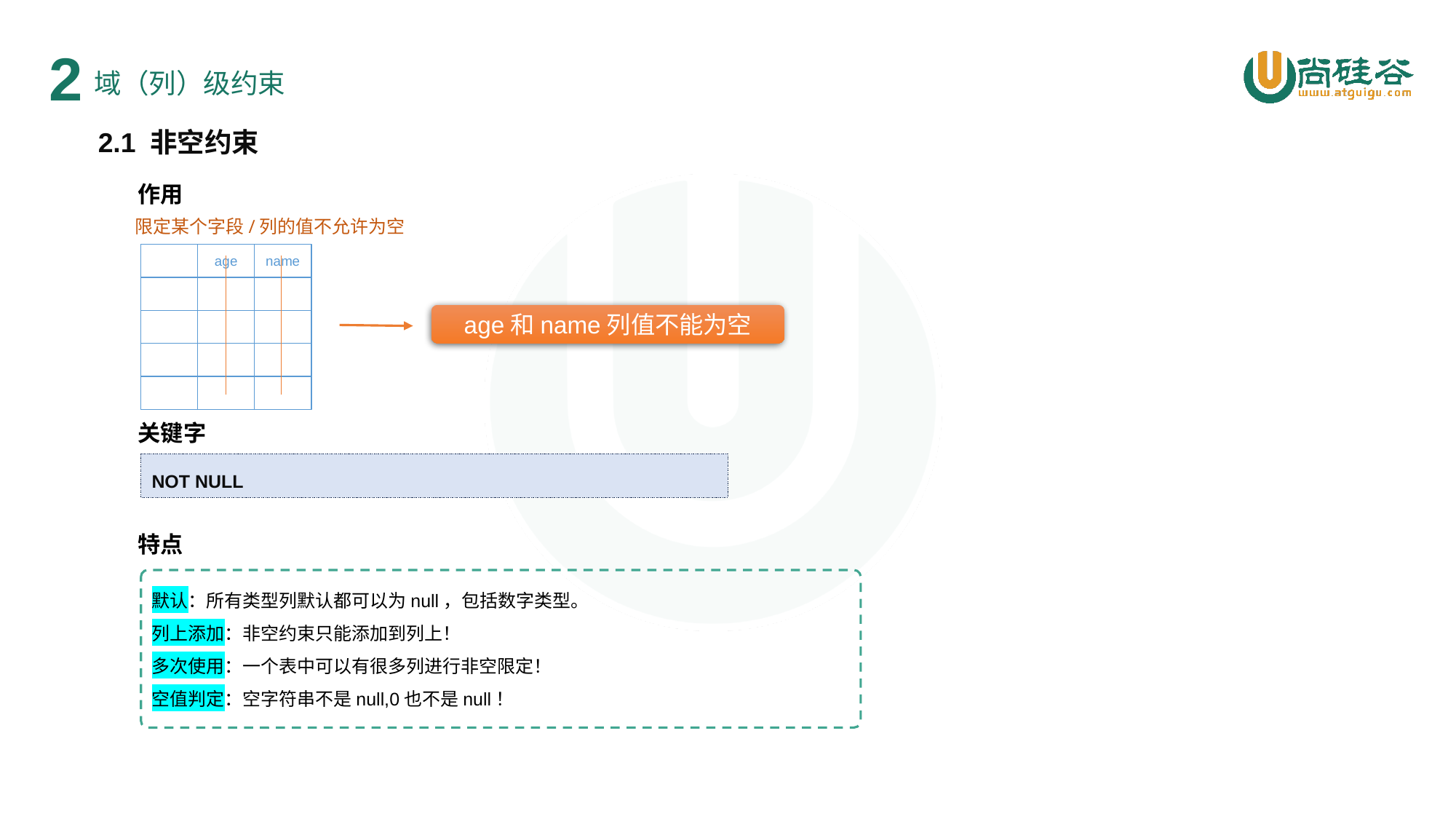

2
域（列）级约束
2.1 非空约束
作用
限定某个字段/列的值不允许为空

age
name

age和name列值不能为空

关键字
NOT NULL
特点

默认：所有类型列默认都可以为null，包括数字类型。
列上添加：非空约束只能添加到列上！
多次使用：一个表中可以有很多列进行非空限定！
空值判定：空字符串不是null,0也不是null！